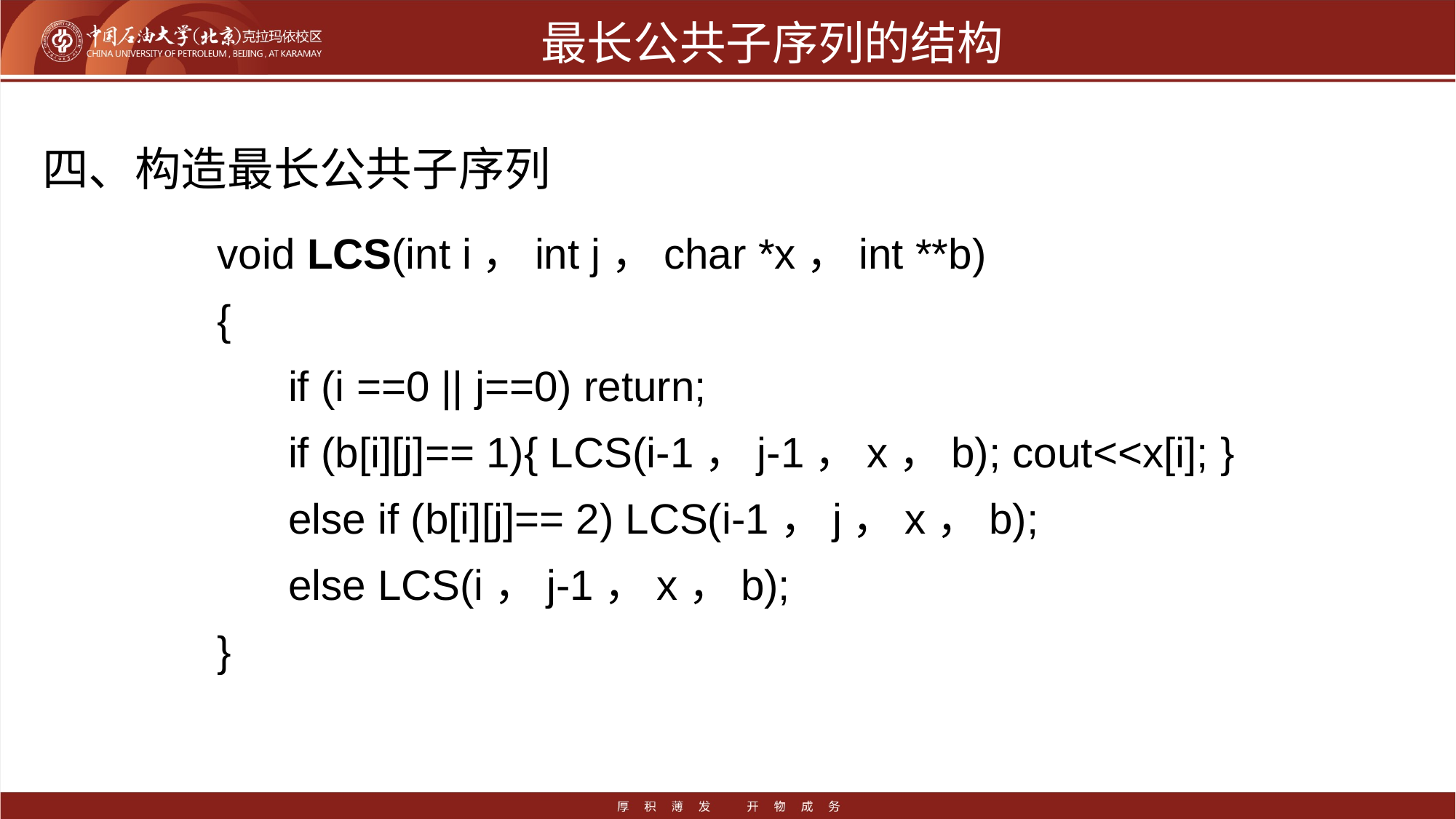

# 最长公共子序列的结构
四、构造最长公共子序列
void LCS(int i，int j，char *x，int **b)
{
      if (i ==0 || j==0) return;
      if (b[i][j]== 1){ LCS(i-1，j-1，x，b); cout<<x[i]; }
      else if (b[i][j]== 2) LCS(i-1，j，x，b);
      else LCS(i，j-1，x，b);
}